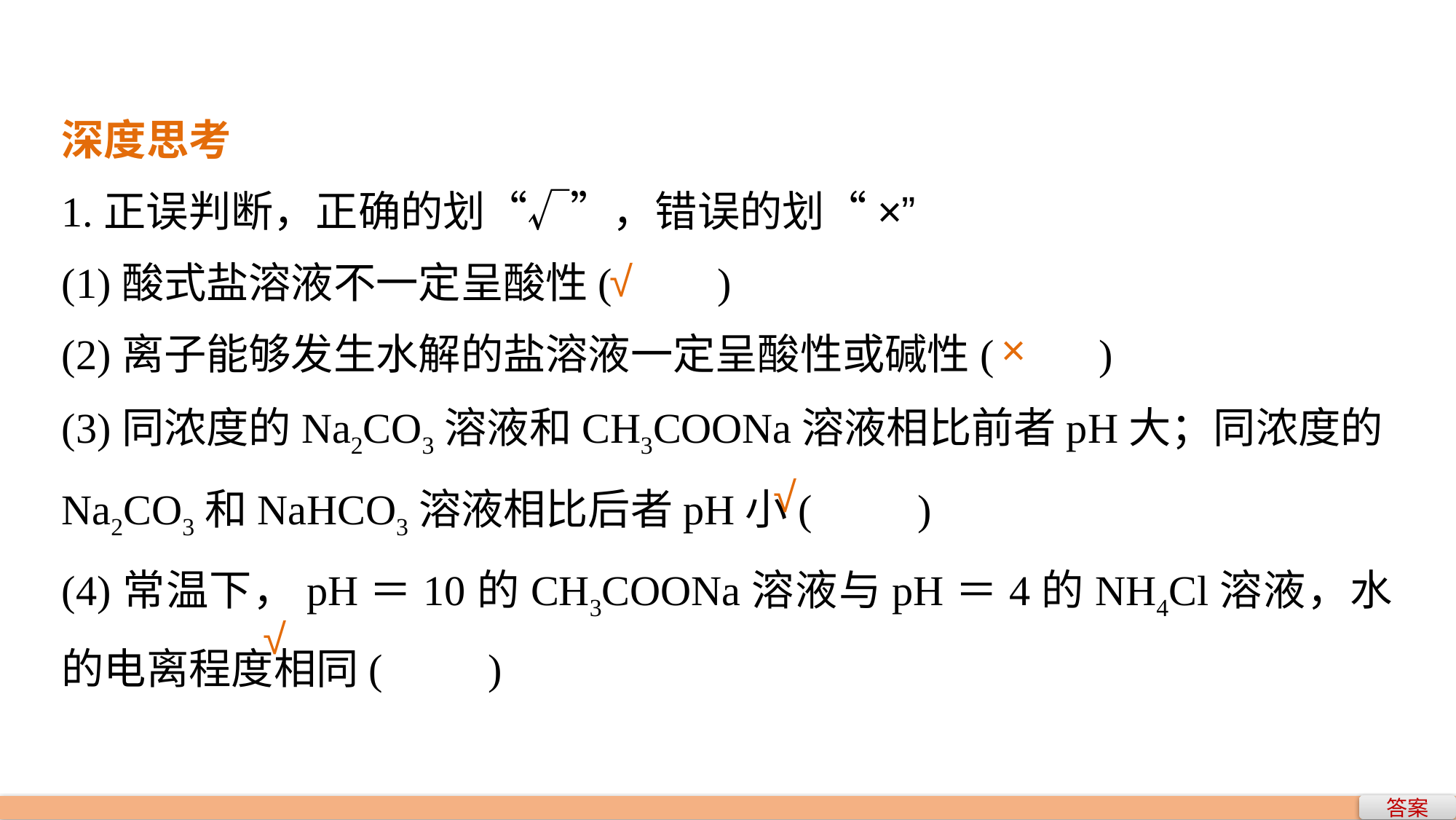

深度思考
1.正误判断，正确的划“√”，错误的划“×”
(1)酸式盐溶液不一定呈酸性(　　)
(2)离子能够发生水解的盐溶液一定呈酸性或碱性(　　)
(3)同浓度的Na2CO3溶液和CH3COONa溶液相比前者pH大；同浓度的Na2CO3和NaHCO3溶液相比后者pH小(　　)
(4)常温下，pH＝10的CH3COONa溶液与pH＝4的NH4Cl溶液，水的电离程度相同(　　)
√
×
√
√
答案